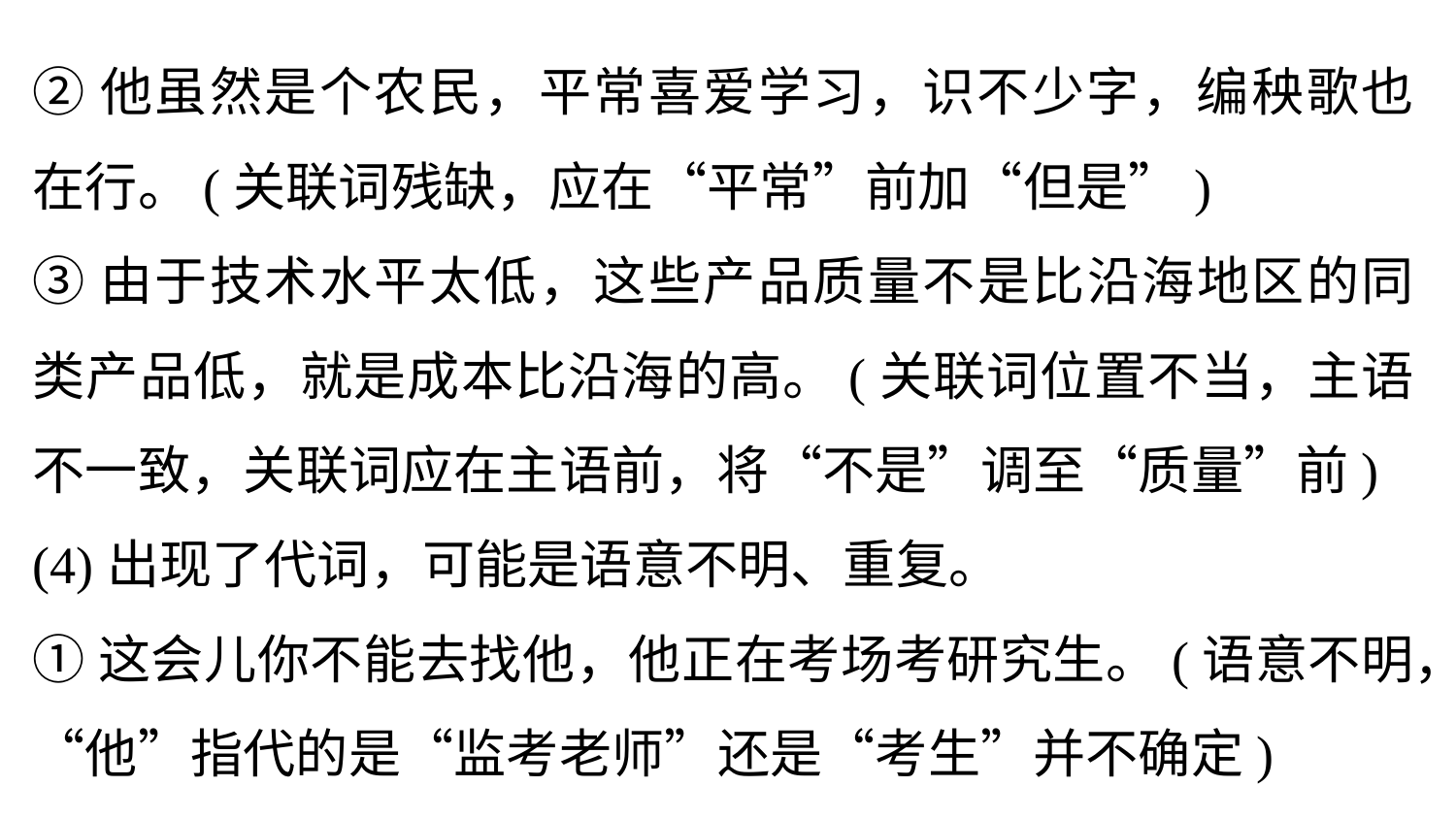

②他虽然是个农民，平常喜爱学习，识不少字，编秧歌也在行。(关联词残缺，应在“平常”前加“但是”)
③由于技术水平太低，这些产品质量不是比沿海地区的同类产品低，就是成本比沿海的高。(关联词位置不当，主语不一致，关联词应在主语前，将“不是”调至“质量”前)
(4)出现了代词，可能是语意不明、重复。
①这会儿你不能去找他，他正在考场考研究生。(语意不明，“他”指代的是“监考老师”还是“考生”并不确定)